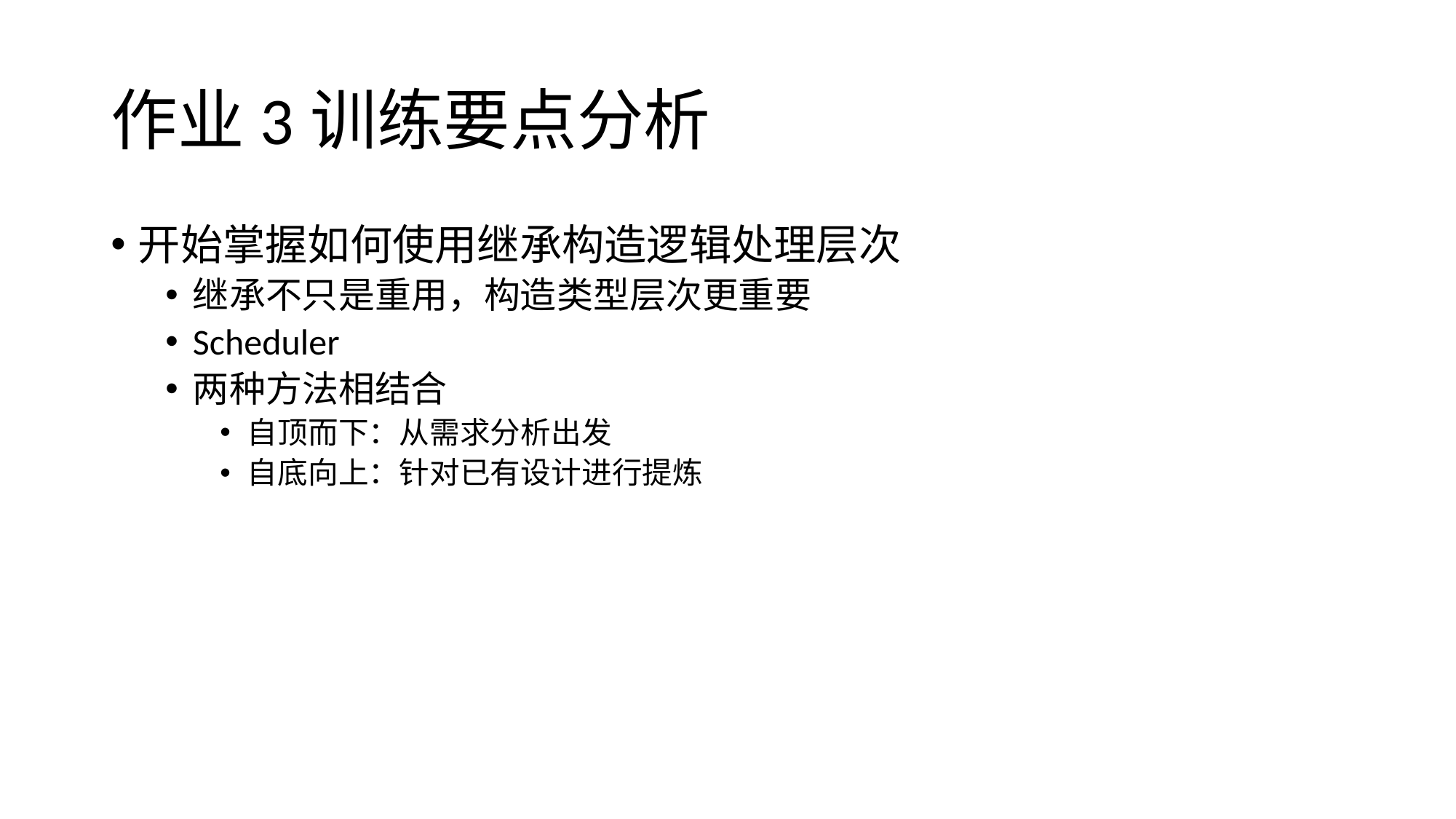

# 作业3训练要点分析
开始掌握如何使用继承构造逻辑处理层次
继承不只是重用，构造类型层次更重要
Scheduler
两种方法相结合
自顶而下：从需求分析出发
自底向上：针对已有设计进行提炼